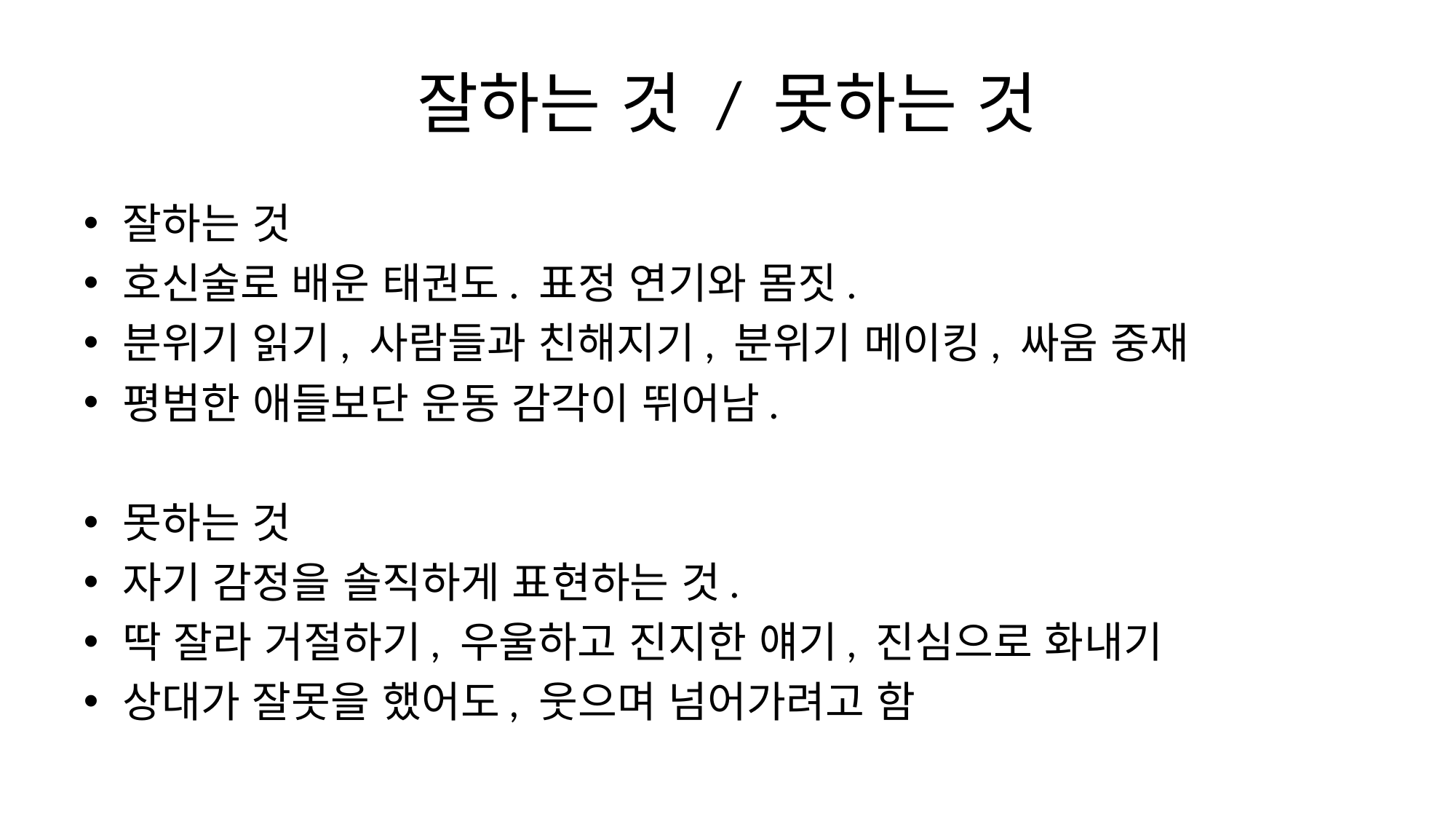

# 잘하는 것 / 못하는 것
잘하는 것
호신술로 배운 태권도. 표정 연기와 몸짓.
분위기 읽기, 사람들과 친해지기, 분위기 메이킹, 싸움 중재
평범한 애들보단 운동 감각이 뛰어남.

못하는 것
자기 감정을 솔직하게 표현하는 것.
딱 잘라 거절하기, 우울하고 진지한 얘기, 진심으로 화내기
상대가 잘못을 했어도, 웃으며 넘어가려고 함